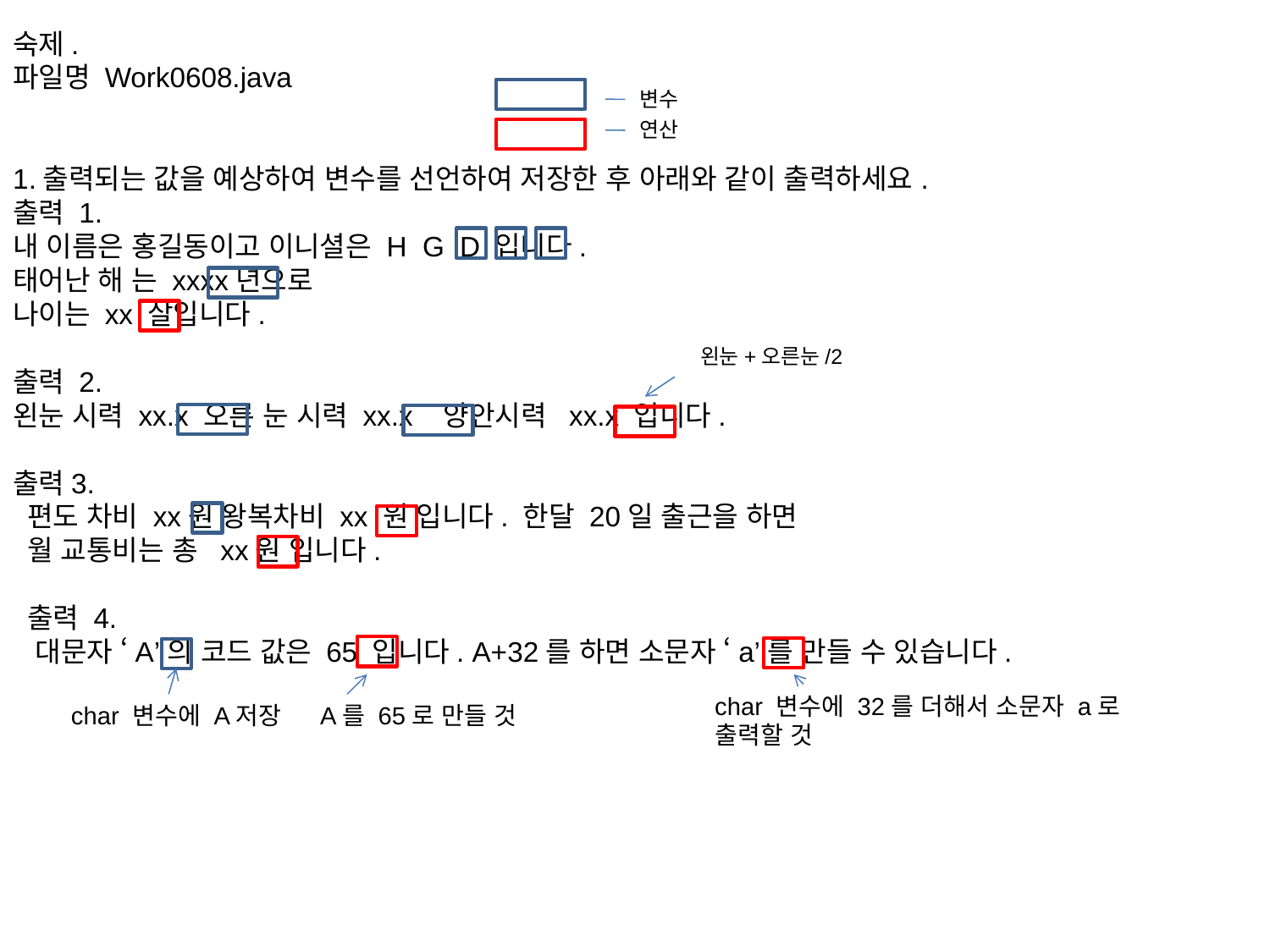

숙제.
파일명 Work0608.java

1.출력되는 값을 예상하여 변수를 선언하여 저장한 후 아래와 같이 출력하세요.
출력 1.
내 이름은 홍길동이고 이니셜은 H  G  D 입니다.
태어난 해 는 xxxx년으로
나이는 xx 살입니다.

출력 2.
왼눈 시력 xx.x 오른 눈 시력 xx.x   양안시력  xx.x 입니다.

출력3.
 편도 차비 xx원 왕복차비 xx 원 입니다. 한달 20일 출근을 하면
 월 교통비는 총  xx원 입니다.

 출력 4.
  대문자 ‘A’의 코드 값은 65 입니다. A+32를 하면 소문자 ‘a’를 만들 수 있습니다.

변수
연산

왼눈+오른눈/2

char 변수에 32를 더해서 소문자 a로
출력할 것
char 변수에 A저장
A를 65로 만들 것